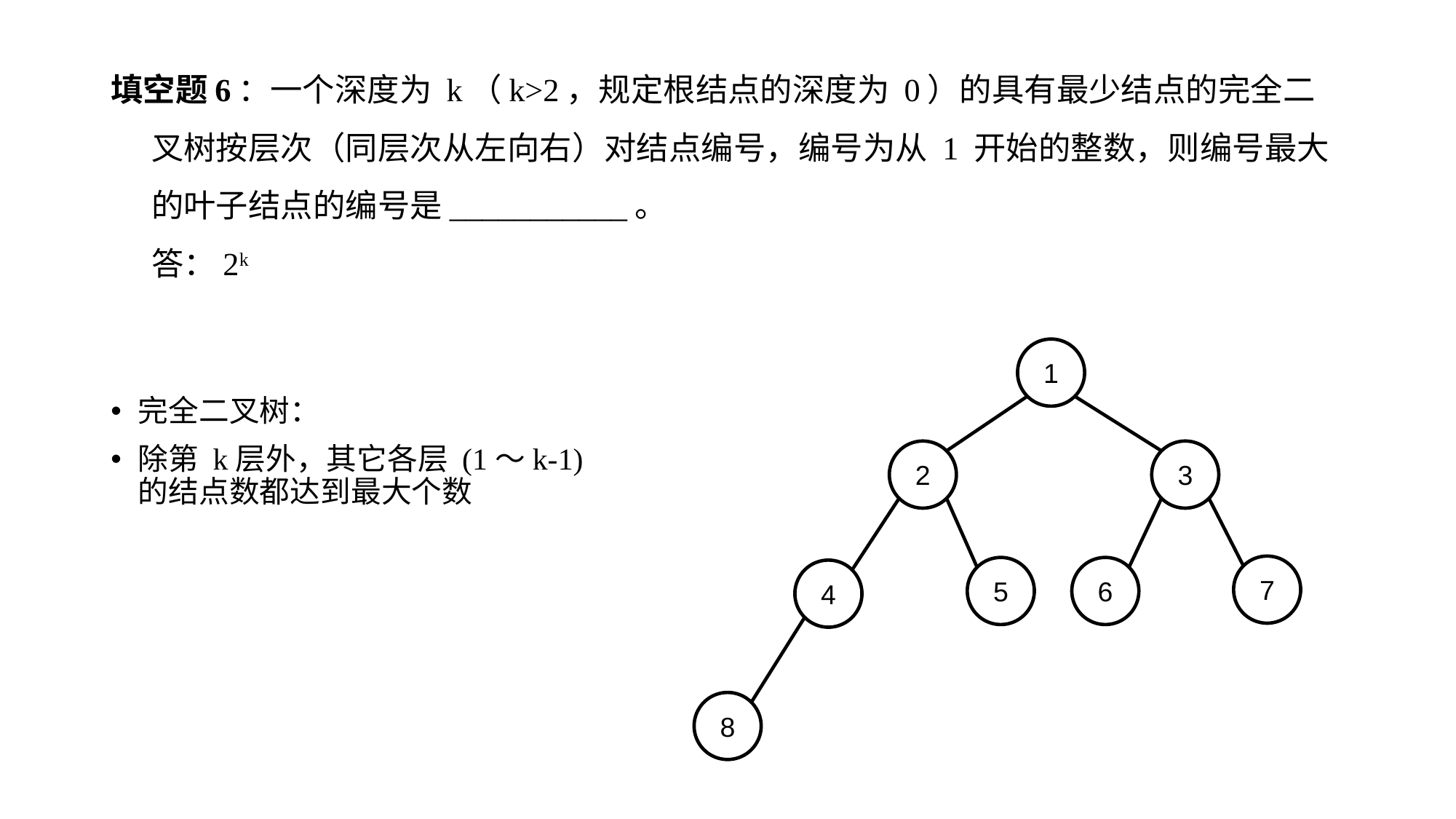

# 填空题6：一个深度为 k（k>2，规定根结点的深度为 0）的具有最少结点的完全二叉树按层次（同层次从左向右）对结点编号，编号为从 1 开始的整数，则编号最大的叶子结点的编号是___________。 答：2k

完全二叉树：
除第 k层外，其它各层 (1～k-1) 的结点数都达到最大个数

1
2
3
7
5
6
4
8